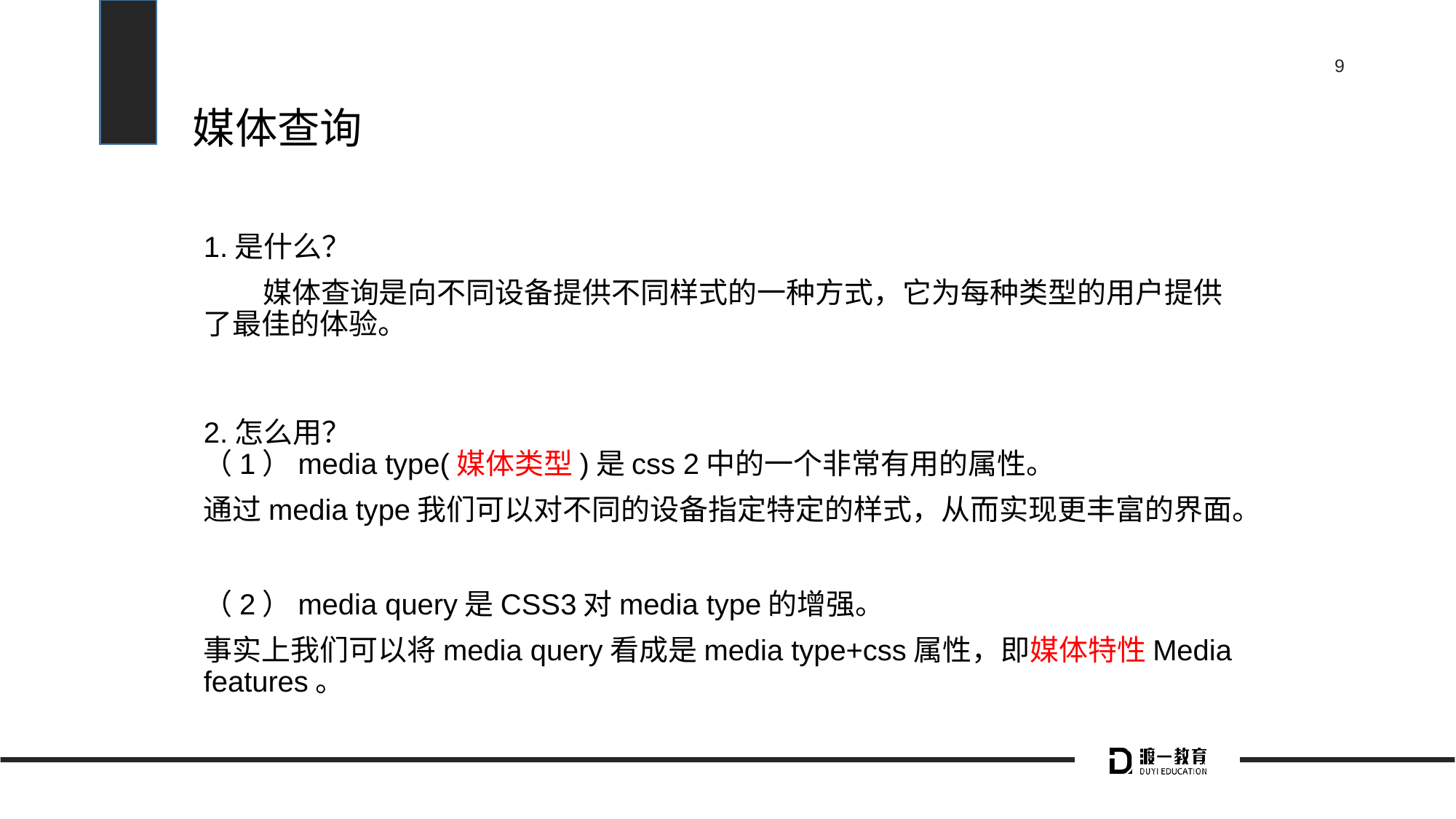

# 媒体查询
1.是什么？
        媒体查询是向不同设备提供不同样式的一种方式，它为每种类型的用户提供了最佳的体验。
2.怎么用？
（1）media type(媒体类型)是css 2中的一个非常有用的属性。
通过media type我们可以对不同的设备指定特定的样式，从而实现更丰富的界面。
（2）media query是CSS3对media type的增强。
事实上我们可以将media query看成是media type+css属性，即媒体特性Media features。